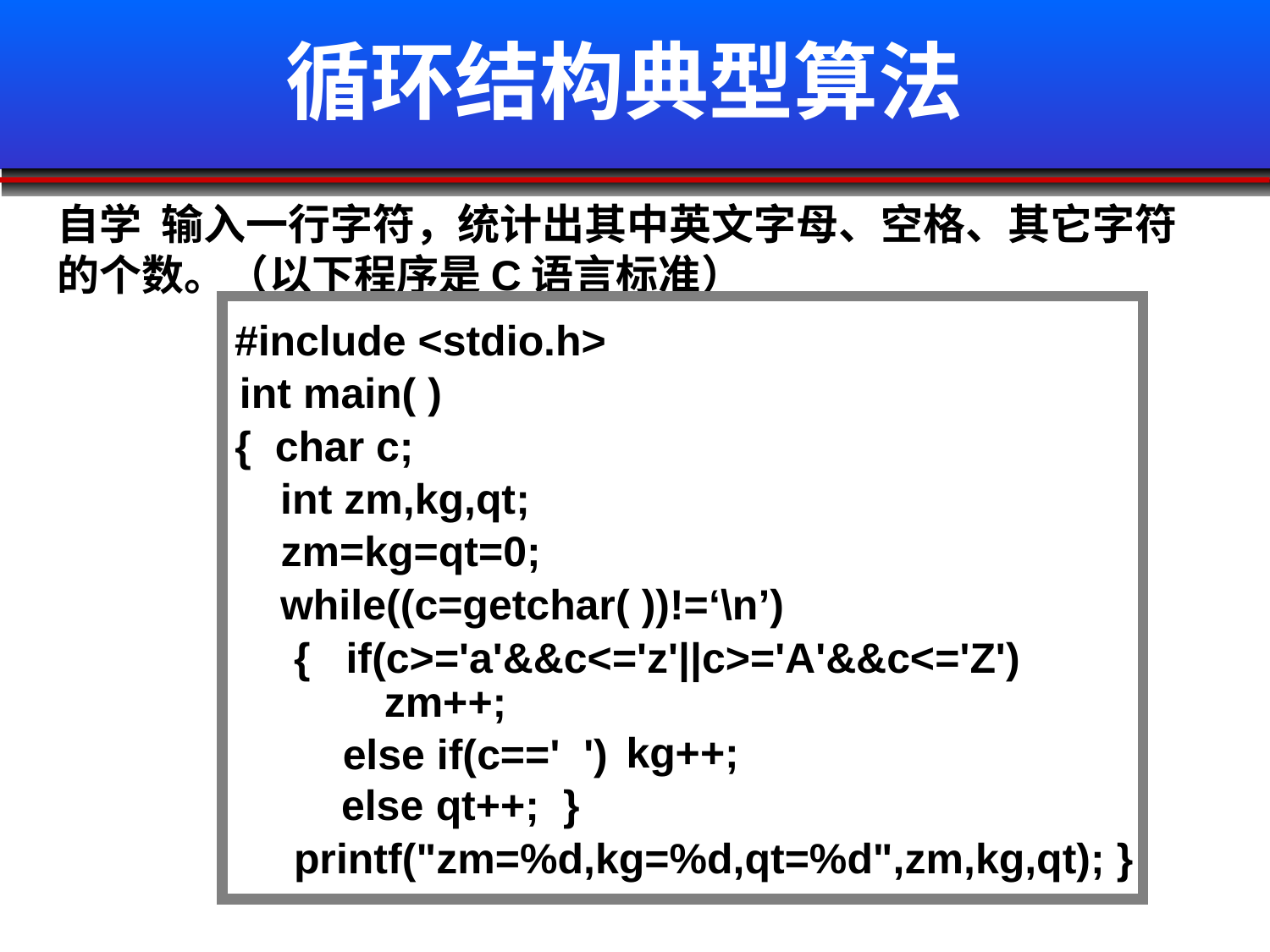

循环结构典型算法
自学  输入一行字符，统计出其中英文字母、空格、其它字符的个数。（以下程序是C语言标准）

#include <stdio.h>
int main( )
{  char c;
   int zm,kg,qt;
   zm=kg=qt=0;
   while((c=getchar( ))!=‘\n’)
   {   if(c>='a'&&c<='z'||c>='A'&&c<='Z')
zm++;
kg++;
else if(c=='  ')
else
qt++;  }
printf("zm=%d,kg=%d,qt=%d",zm,kg,qt); }